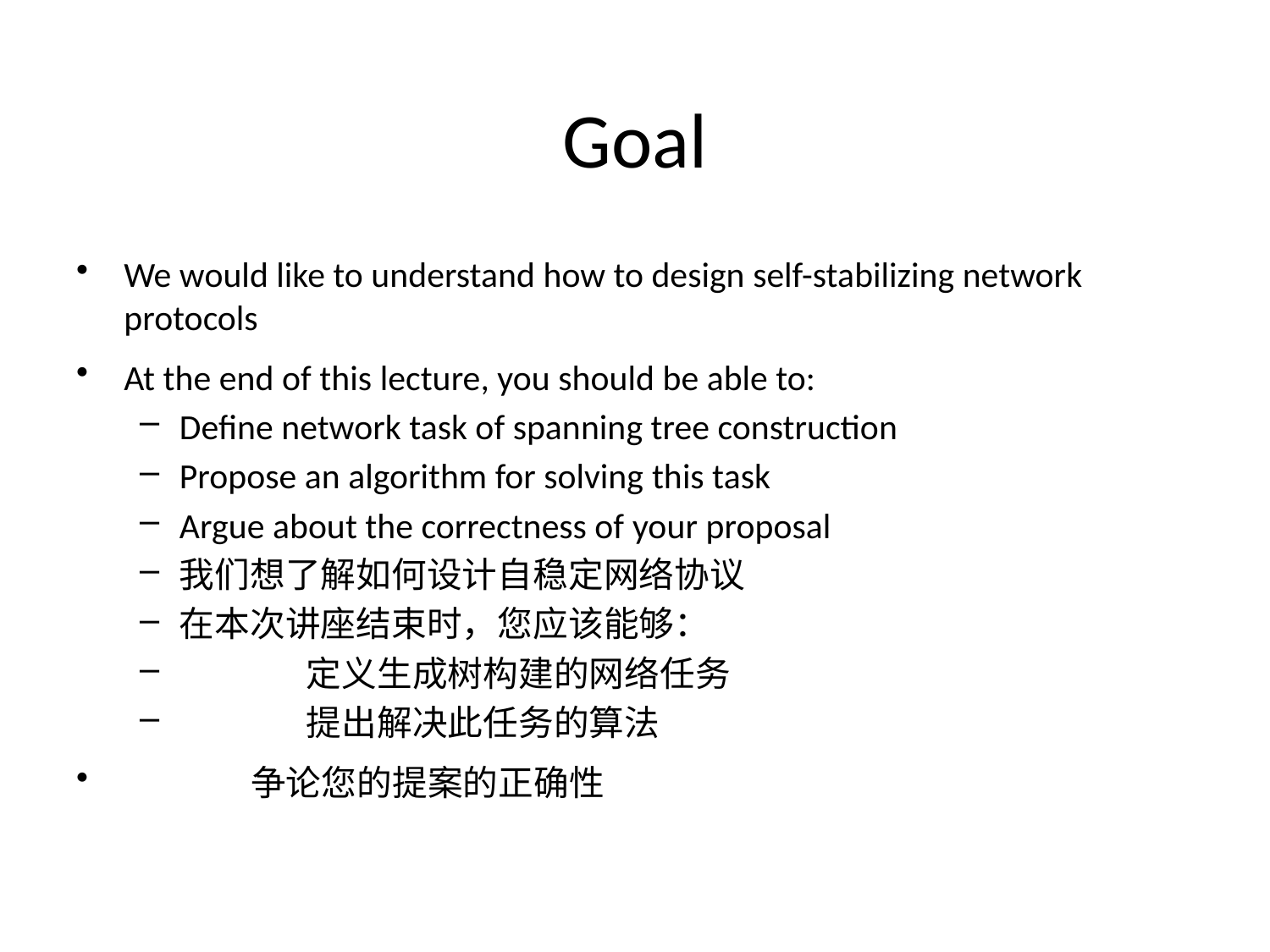

# Goal
We would like to understand how to design self-stabilizing network protocols
At the end of this lecture, you should be able to:
Define network task of spanning tree construction
Propose an algorithm for solving this task
Argue about the correctness of your proposal
我们想了解如何设计自稳定网络协议
在本次讲座结束时，您应该能够：
	定义生成树构建的网络任务
	提出解决此任务的算法
	争论您的提案的正确性